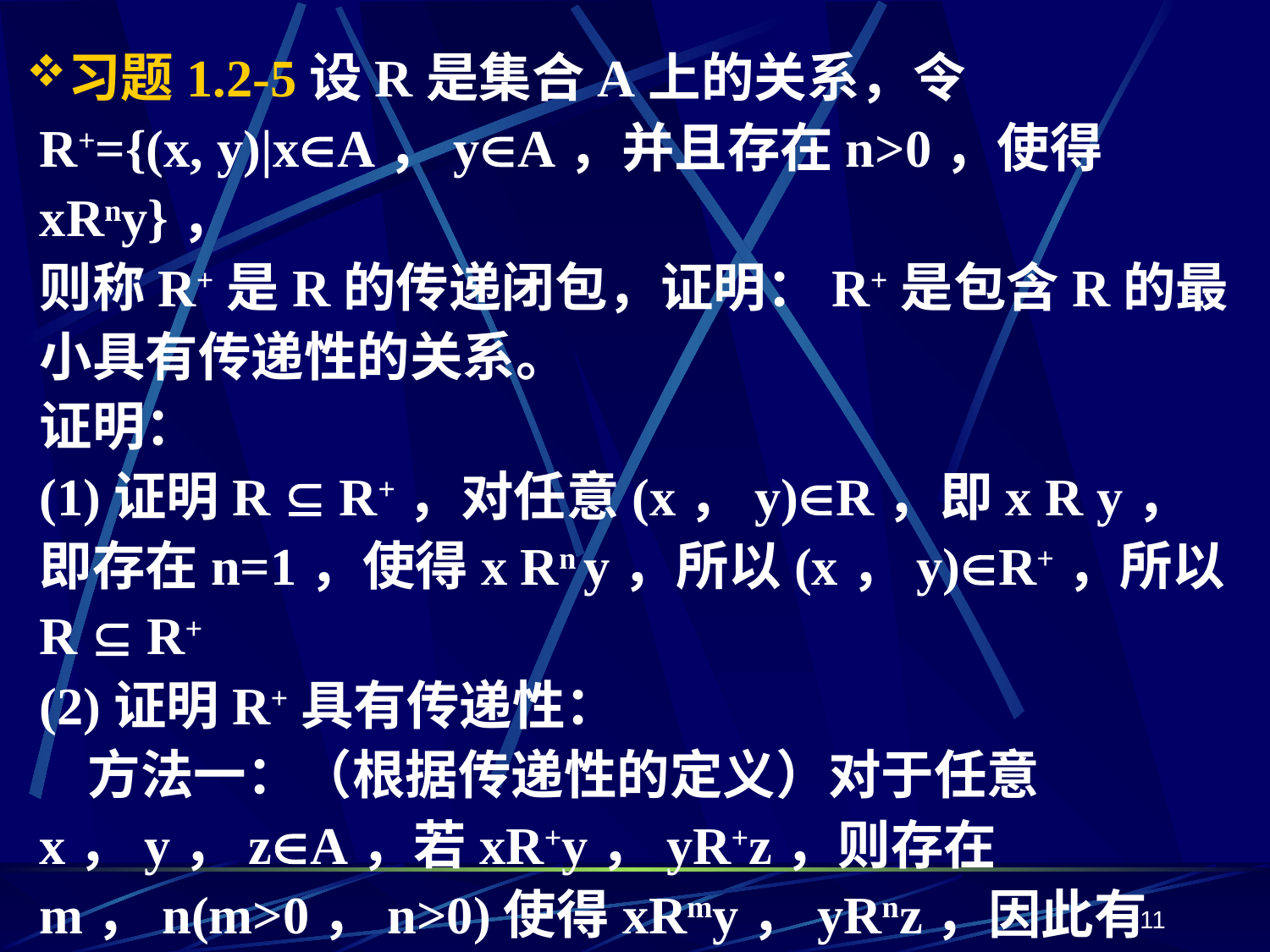

习题1.2-5设R是集合A上的关系，令
R+={(x, y)|x∈A，y∈A，并且存在n>0，使得xRny}，
则称R+是R的传递闭包，证明：R+是包含R的最小具有传递性的关系。
证明：
(1)证明R ⊆ R+，对任意(x，y)∈R，即x R y，即存在n=1，使得x Rn y，所以(x，y)∈R+，所以R ⊆ R+
(2)证明R+具有传递性：
    方法一：（根据传递性的定义）对于任意x，y，z∈A，若xR+y，yR+z，则存在m，n(m>0，n>0)使得xRmy，yRnz，因此有xRm•Rnz，即xRm+nz，所以xR+z，故R+具有传递性。

11